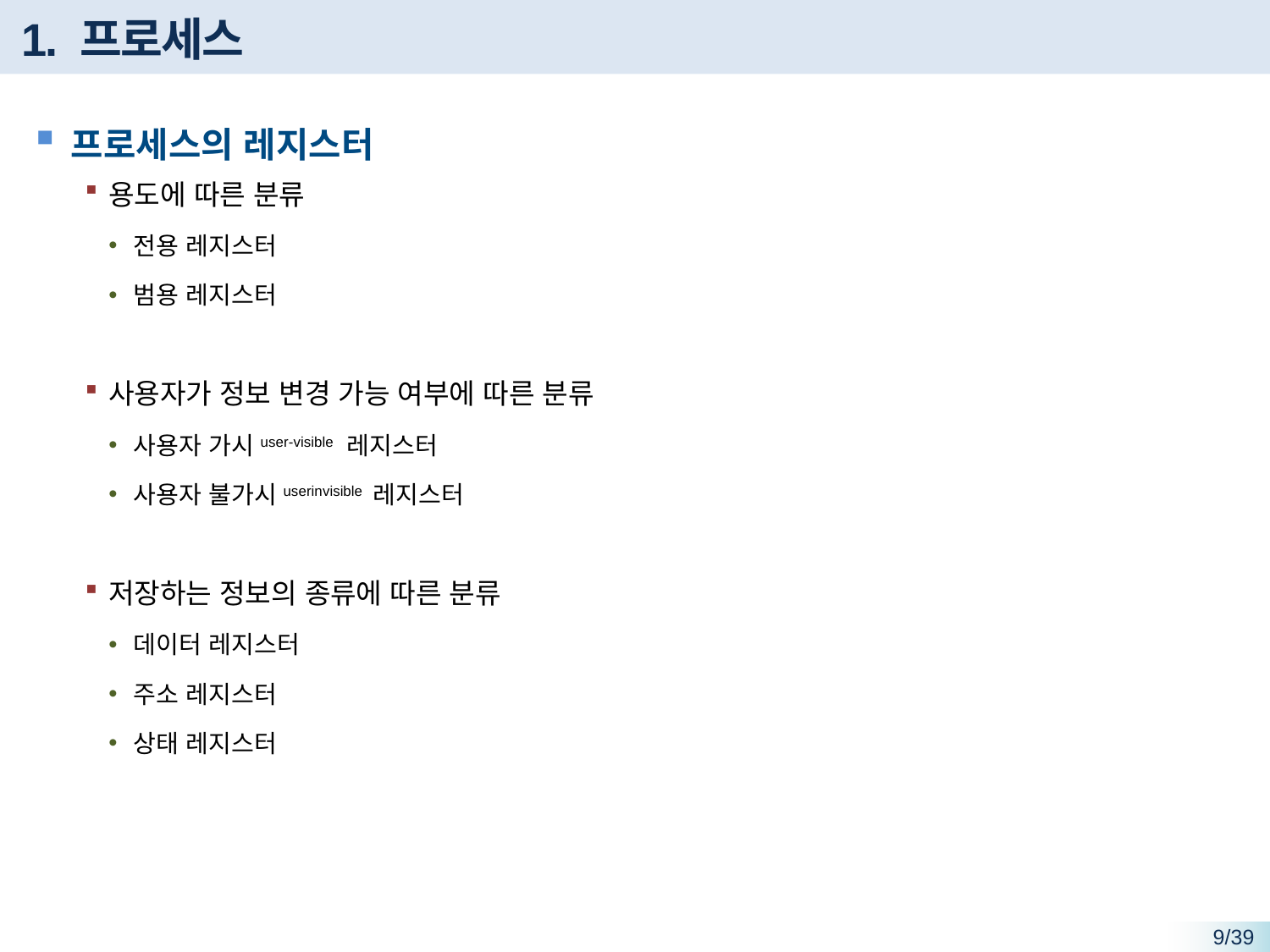

# 1. 프로세스
프로세스의 레지스터
용도에 따른 분류
전용 레지스터
범용 레지스터

사용자가 정보 변경 가능 여부에 따른 분류
사용자 가시user-visible 레지스터
사용자 불가시userinvisible 레지스터

저장하는 정보의 종류에 따른 분류
데이터 레지스터
주소 레지스터
상태 레지스터